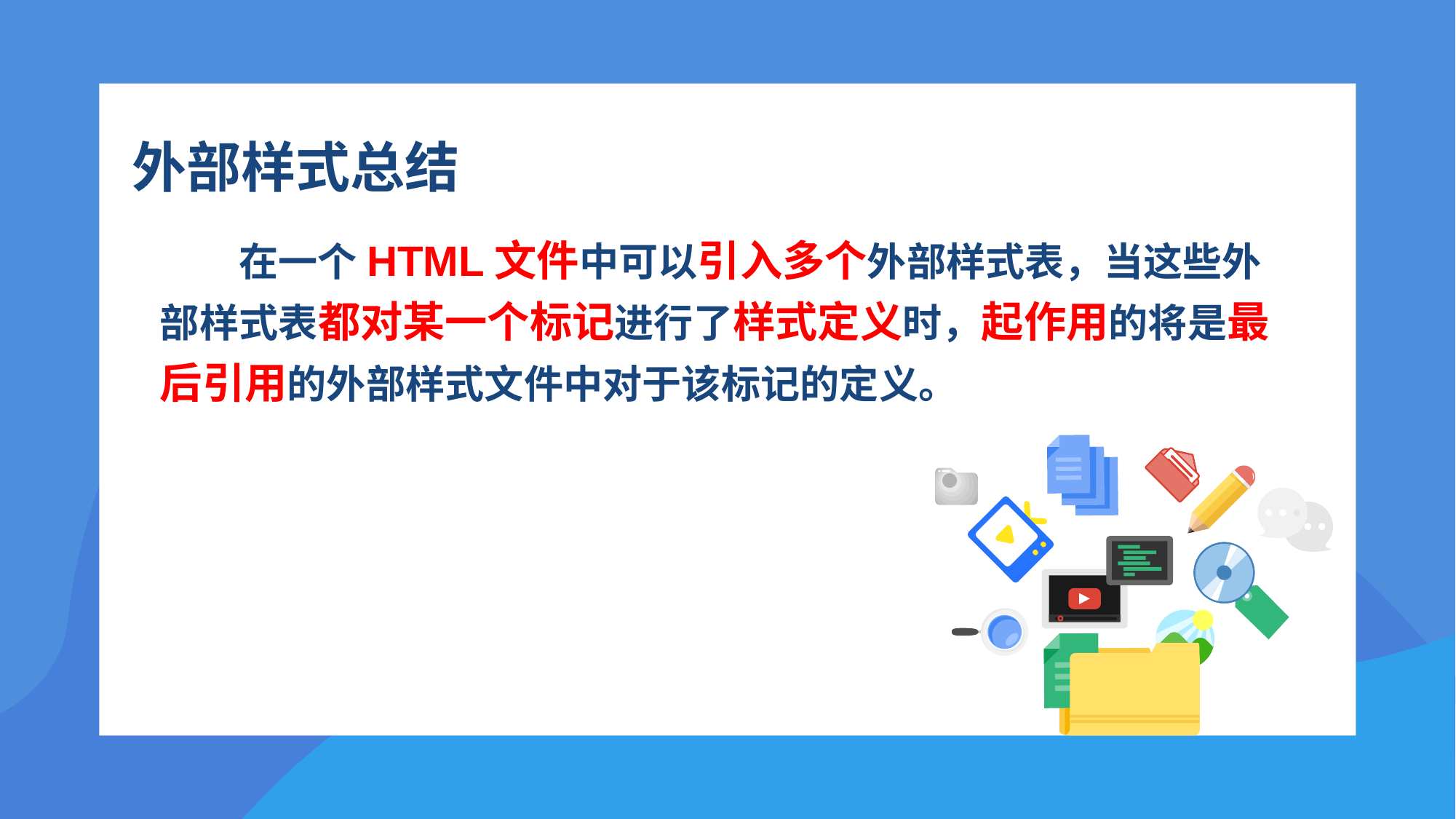

# 外部样式总结
　　在一个HTML文件中可以引入多个外部样式表，当这些外部样式表都对某一个标记进行了样式定义时，起作用的将是最后引用的外部样式文件中对于该标记的定义。